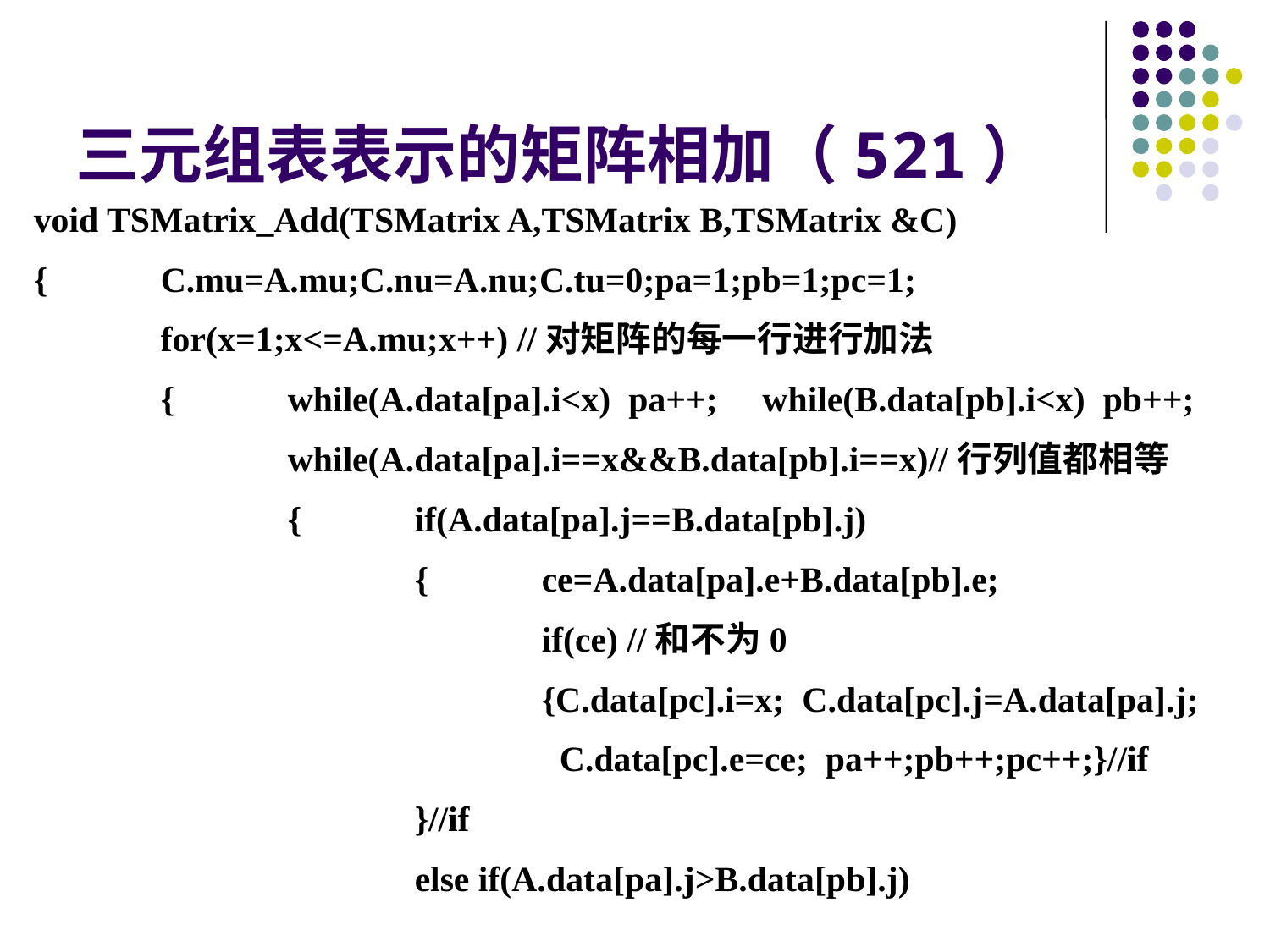

三元组表表示的矩阵相加（521）
void TSMatrix_Add(TSMatrix A,TSMatrix B,TSMatrix &C)
{	C.mu=A.mu;C.nu=A.nu;C.tu=0;pa=1;pb=1;pc=1;
	for(x=1;x<=A.mu;x++) //对矩阵的每一行进行加法
	{	while(A.data[pa].i<x)  pa++;     while(B.data[pb].i<x)  pb++;
		while(A.data[pa].i==x&&B.data[pb].i==x)//行列值都相等
		{	if(A.data[pa].j==B.data[pb].j)
			{	ce=A.data[pa].e+B.data[pb].e;
				if(ce) //和不为0
				{C.data[pc].i=x;  C.data[pc].j=A.data[pa].j;
				  C.data[pc].e=ce;  pa++;pb++;pc++;}//if
			}//if
			else if(A.data[pa].j>B.data[pb].j)